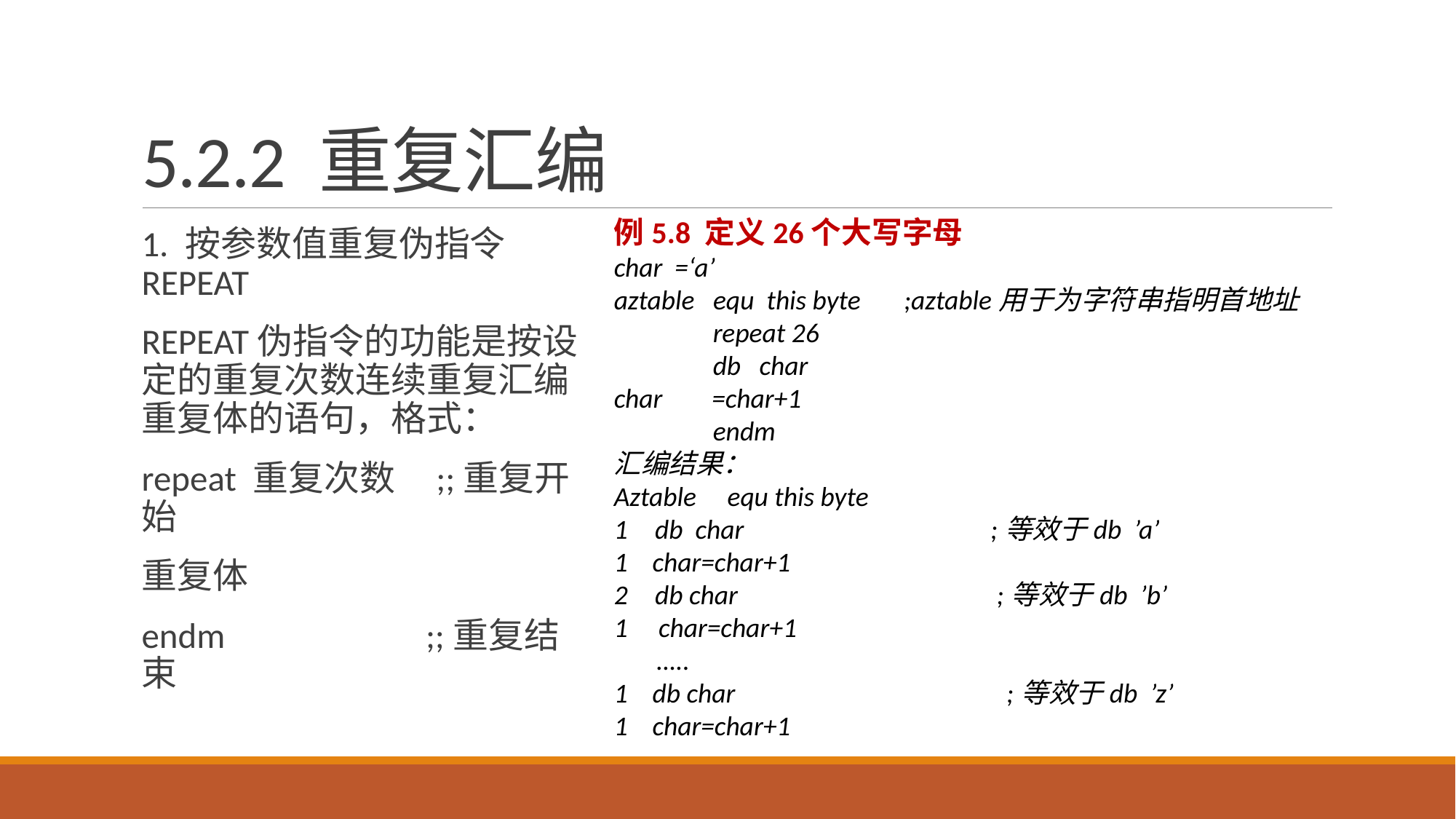

# 5.2.2 重复汇编
例5.8 定义26个大写字母
char  =‘a’
aztable   equ  this byte       ;aztable用于为字符串指明首地址
                repeat 26
                db   char
char        =char+1
                endm
汇编结果：
Aztable     equ this byte
db  char                                        ;等效于db  ’a’
1    char=char+1
db char                                          ;等效于db  ’b’
1     char=char+1
       …..
1    db char                                            ;等效于db  ’z’
1    char=char+1
1. 按参数值重复伪指令REPEAT
REPEAT伪指令的功能是按设定的重复次数连续重复汇编重复体的语句，格式：
repeat 重复次数    ;;重复开始
重复体
endm                         ;;重复结束